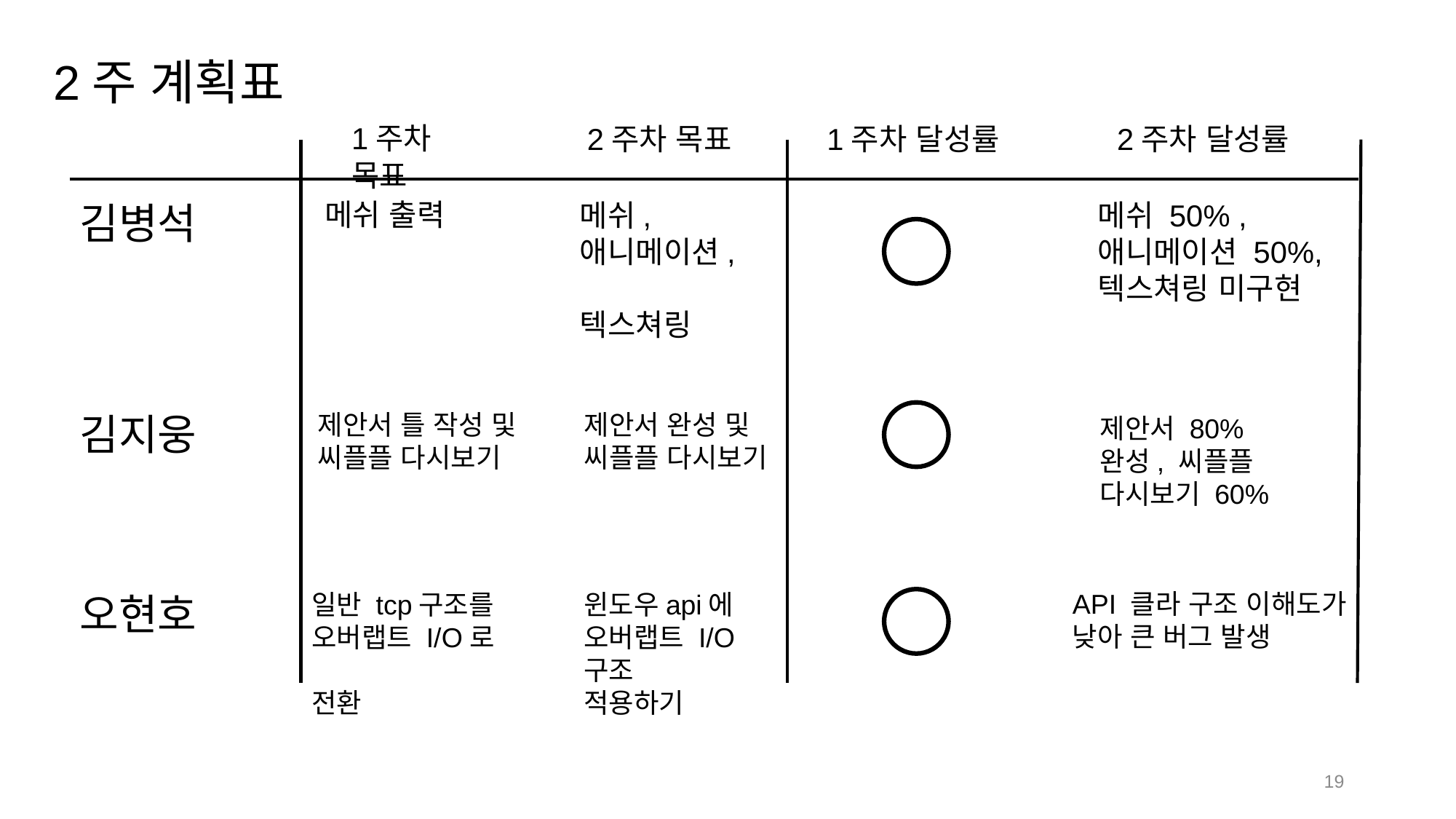

2주 계획표
1주차 목표
2주차 목표
1주차 달성률
2주차 달성률
메쉬 출력
김병석
메쉬,
애니메이션,
텍스쳐링
메쉬 50% ,
애니메이션 50%,
텍스쳐링 미구현

제안서 완성 및
씨플플 다시보기

김지웅
제안서 틀 작성 및
씨플플 다시보기
제안서 80%
완성, 씨플플
다시보기 60%
API 클라 구조 이해도가
낮아 큰 버그 발생
윈도우api에
오버랩트 I/O
구조
적용하기
일반 tcp구조를
오버랩트 I/O로
전환
오현호

19